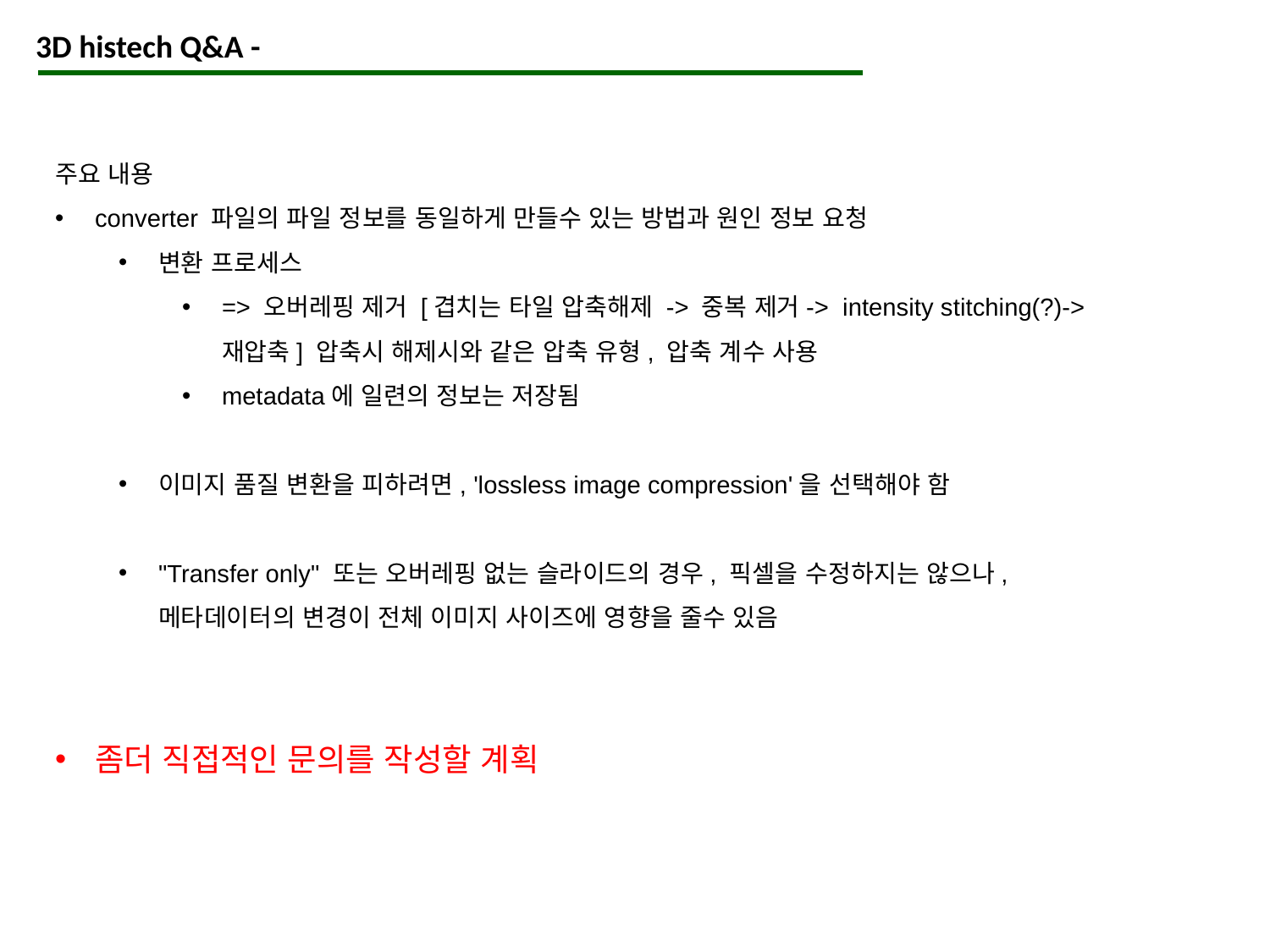

3D histech Q&A -
주요 내용
converter 파일의 파일 정보를 동일하게 만들수 있는 방법과 원인 정보 요청
변환 프로세스
=> 오버레핑 제거 [겹치는 타일 압축해제 -> 중복 제거->  intensity stitching(?)-> 재압축] 압축시 해제시와 같은 압축 유형, 압축 계수 사용
metadata에 일련의 정보는 저장됨

이미지 품질 변환을 피하려면, 'lossless image compression'을 선택해야 함

"Transfer only" 또는 오버레핑 없는 슬라이드의 경우, 픽셀을 수정하지는 않으나, 메타데이터의 변경이 전체 이미지 사이즈에 영향을 줄수 있음

좀더 직접적인 문의를 작성할 계획